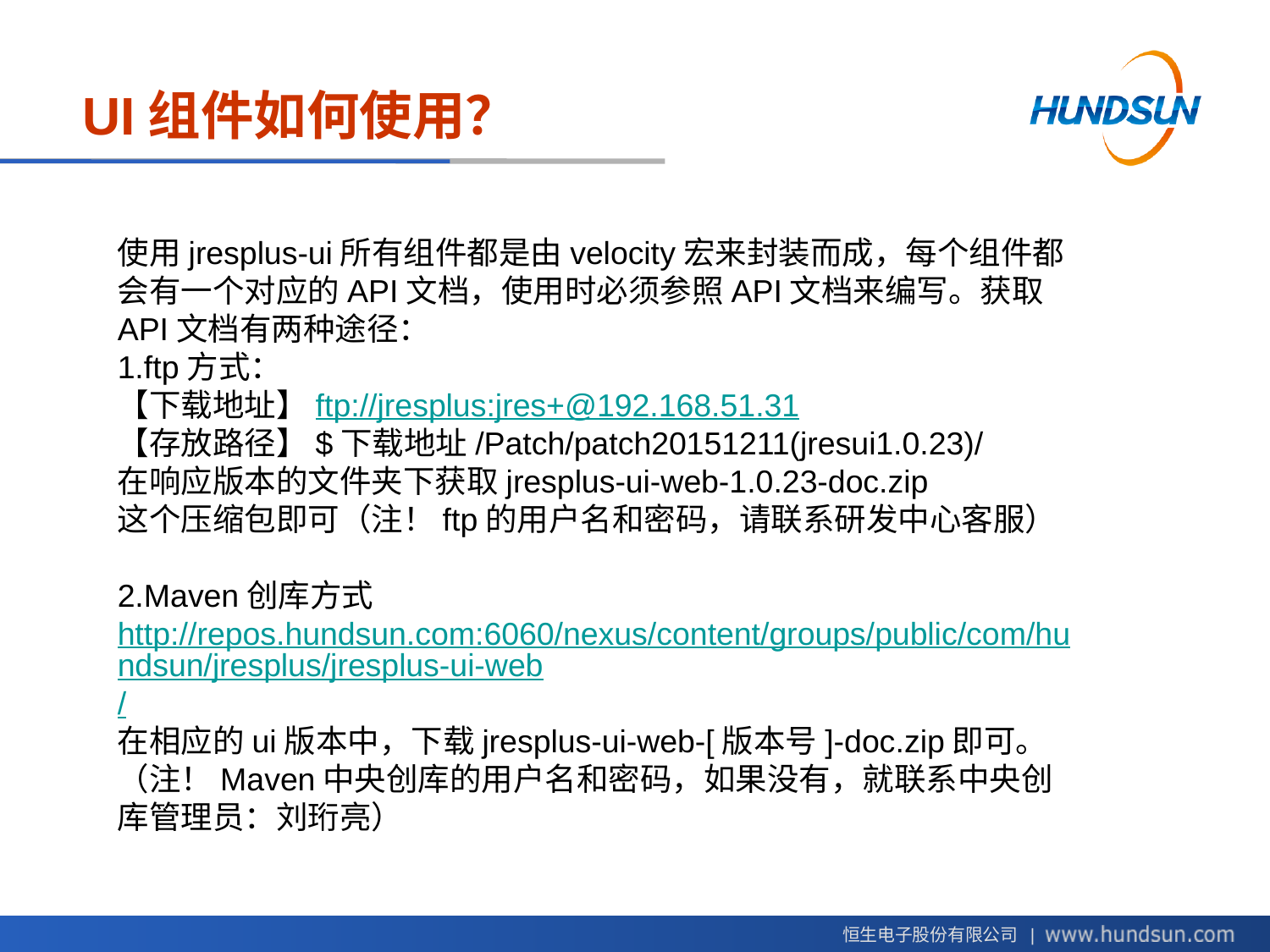

# UI组件如何使用？
使用jresplus-ui所有组件都是由velocity宏来封装而成，每个组件都会有一个对应的API文档，使用时必须参照API文档来编写。获取API文档有两种途径：
1.ftp方式：
【下载地址】ftp://jresplus:jres+@192.168.51.31
【存放路径】$下载地址/Patch/patch20151211(jresui1.0.23)/
在响应版本的文件夹下获取jresplus-ui-web-1.0.23-doc.zip
这个压缩包即可（注！ftp的用户名和密码，请联系研发中心客服）

2.Maven创库方式
http://repos.hundsun.com:6060/nexus/content/groups/public/com/hundsun/jresplus/jresplus-ui-web/
在相应的ui版本中，下载jresplus-ui-web-[版本号]-doc.zip即可。（注！Maven中央创库的用户名和密码，如果没有，就联系中央创库管理员：刘珩亮）